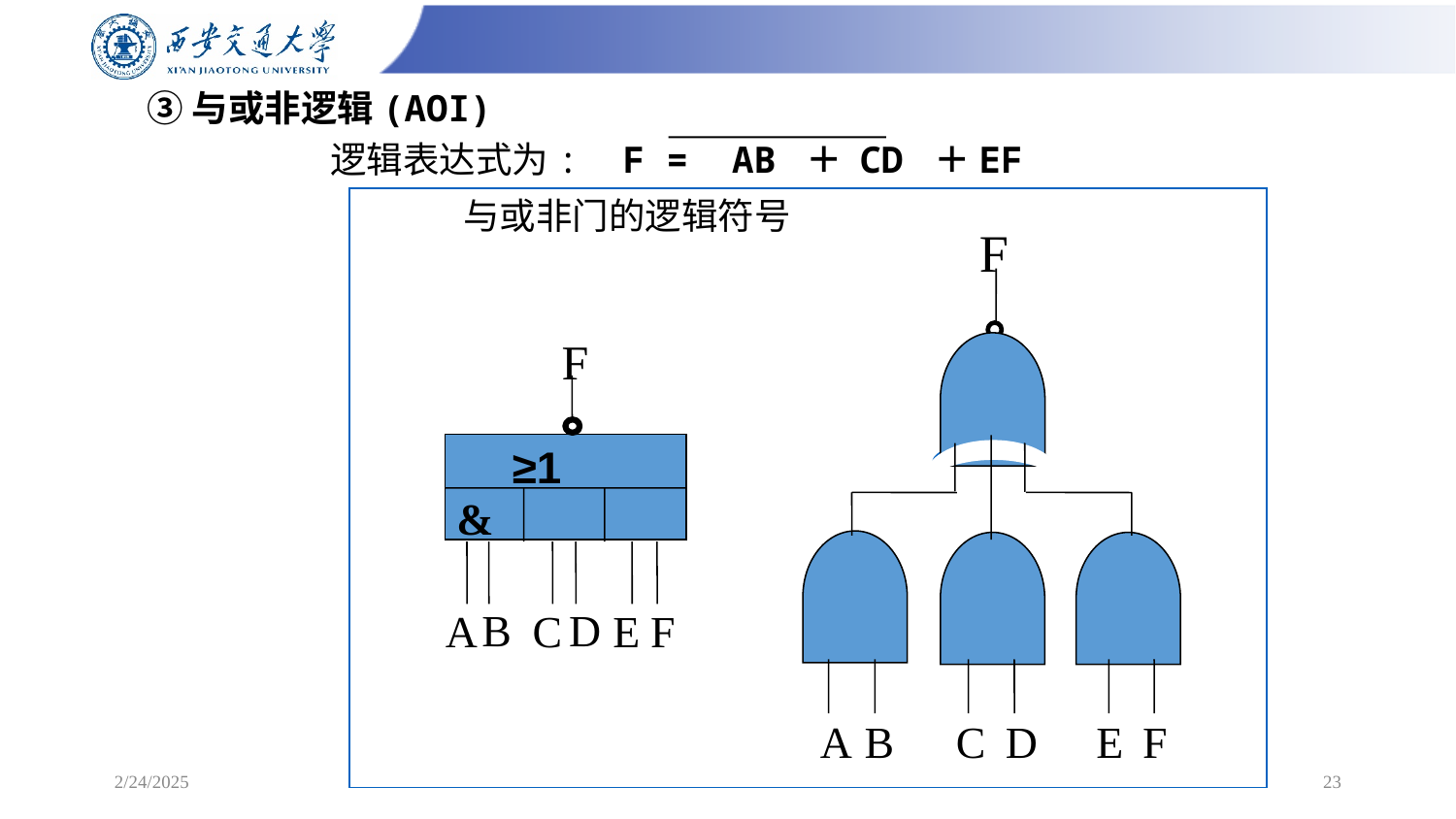

# ③与或非逻辑(AOI) 逻辑表达式为:  F =  AB ＋ CD ＋EF

F

A
B
C
D
E
F
F

≥1

&

B
D
A
C
E
F
与或非门的逻辑符号
2/24/2025
23